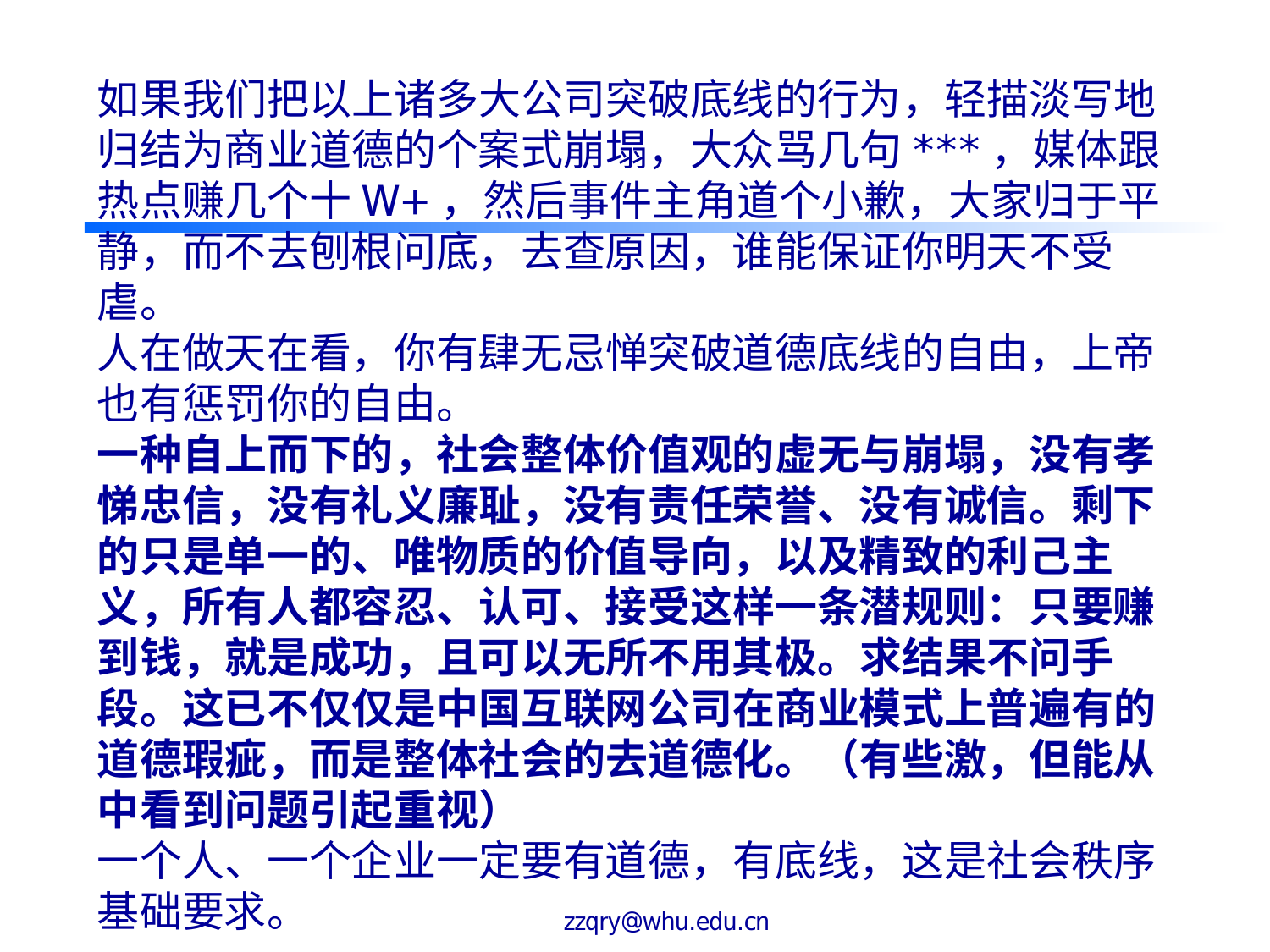

如果我们把以上诸多大公司突破底线的行为，轻描淡写地归结为商业道德的个案式崩塌，大众骂几句***，媒体跟热点赚几个十W+，然后事件主角道个小歉，大家归于平静，而不去刨根问底，去查原因，谁能保证你明天不受虐。
人在做天在看，你有肆无忌惮突破道德底线的自由，上帝也有惩罚你的自由。
一种自上而下的，社会整体价值观的虚无与崩塌，没有孝悌忠信，没有礼义廉耻，没有责任荣誉、没有诚信。剩下的只是单一的、唯物质的价值导向，以及精致的利己主义，所有人都容忍、认可、接受这样一条潜规则：只要赚到钱，就是成功，且可以无所不用其极。求结果不问手段。这已不仅仅是中国互联网公司在商业模式上普遍有的道德瑕疵，而是整体社会的去道德化。（有些激，但能从中看到问题引起重视）
一个人、一个企业一定要有道德，有底线，这是社会秩序基础要求。

zzqry@whu.edu.cn